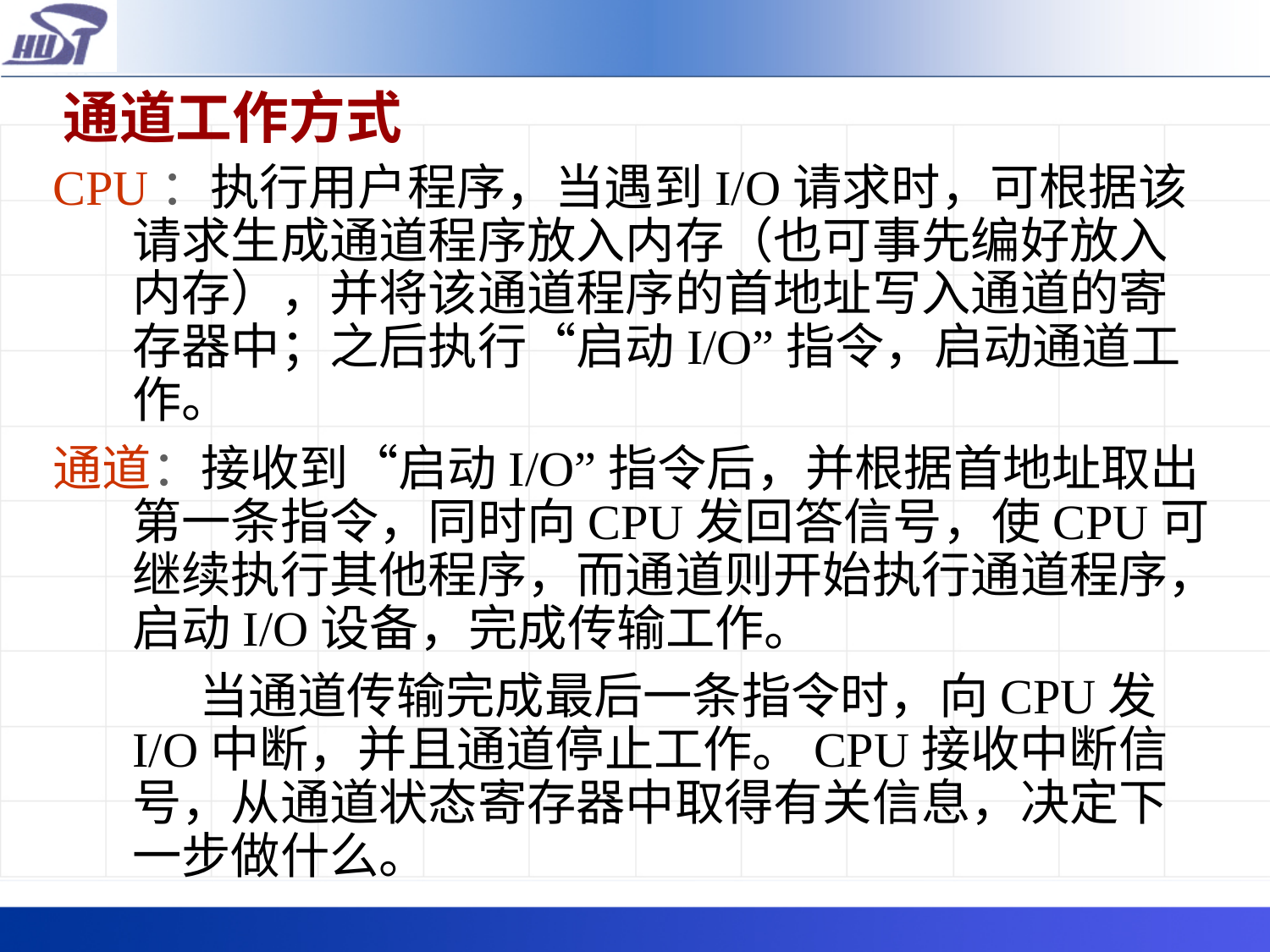

# 通道工作方式
CPU：执行用户程序，当遇到I/O请求时，可根据该请求生成通道程序放入内存（也可事先编好放入内存），并将该通道程序的首地址写入通道的寄存器中；之后执行“启动I/O”指令，启动通道工作。
通道：接收到“启动I/O”指令后，并根据首地址取出第一条指令，同时向CPU发回答信号，使CPU可继续执行其他程序，而通道则开始执行通道程序，启动I/O设备，完成传输工作。
	     当通道传输完成最后一条指令时，向CPU发I/O中断，并且通道停止工作。CPU接收中断信号，从通道状态寄存器中取得有关信息，决定下一步做什么。